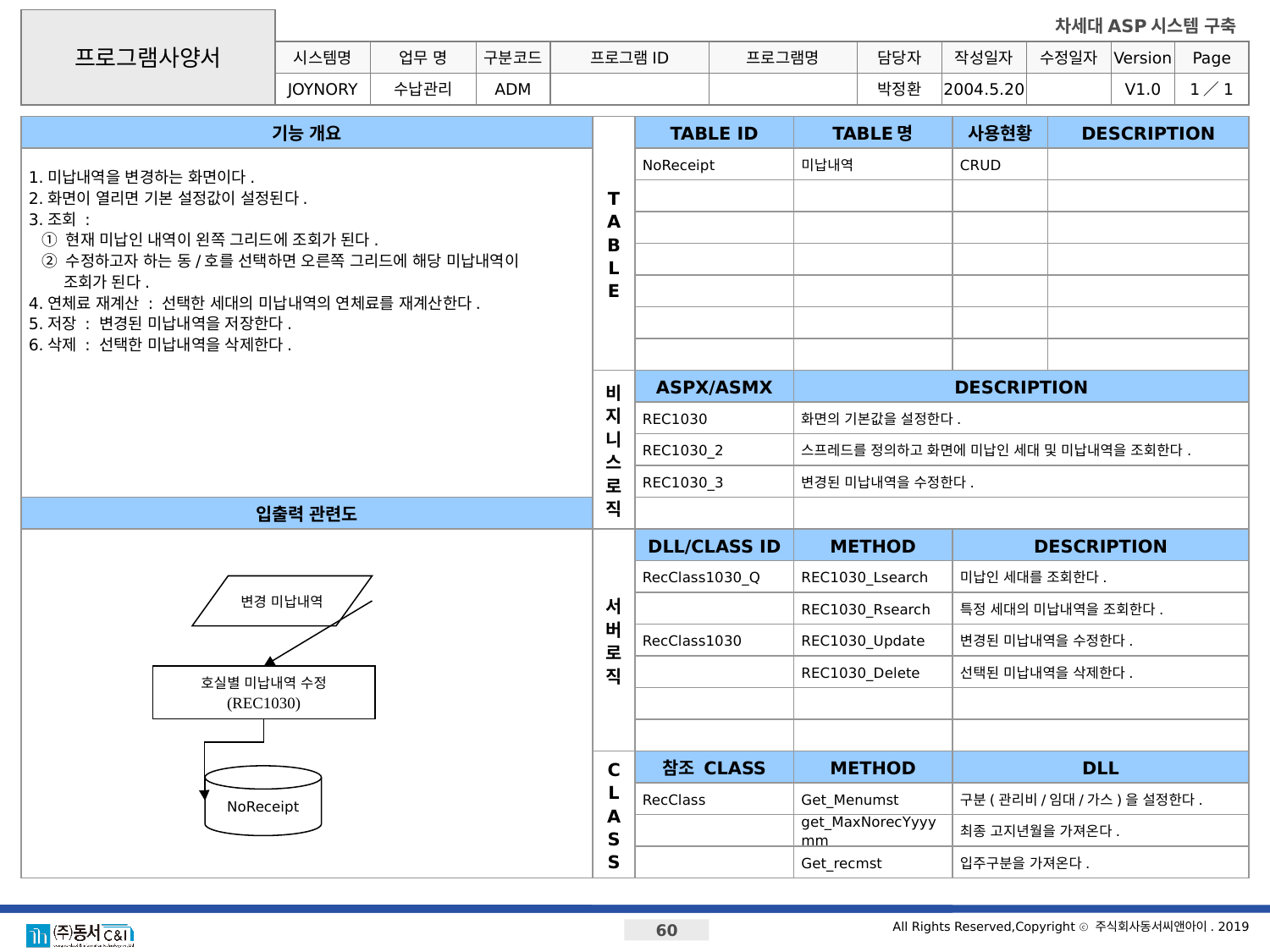

프로그램사양서
기능 개요
T
A
B
L
E
TABLE ID
TABLE명
사용현황
DESCRIPTION
1.미납내역을 변경하는 화면이다.
2.화면이 열리면 기본 설정값이 설정된다.
3.조회 :
   ① 현재 미납인 내역이 왼쪽 그리드에 조회가 된다.
   ② 수정하고자 하는 동/호를 선택하면 오른쪽 그리드에 해당 미납내역이
       조회가 된다.
4.연체료 재계산 : 선택한 세대의 미납내역의 연체료를 재계산한다.
5.저장 : 변경된 미납내역을 저장한다.
6.삭제 : 선택한 미납내역을 삭제한다.

NoReceipt
미납내역
CRUD

비지니스로직
ASPX/ASMX
DESCRIPTION
REC1030
화면의 기본값을 설정한다.
REC1030_2
스프레드를 정의하고 화면에 미납인 세대 및 미납내역을 조회한다.
REC1030_3
변경된 미납내역을 수정한다.
입출력 관련도

서버로직
DLL/CLASS ID
METHOD
DESCRIPTION
RecClass1030_Q
REC1030_Lsearch
미납인 세대를 조회한다.
변경 미납내역

REC1030_Rsearch
특정 세대의 미납내역을 조회한다.
RecClass1030
REC1030_Update
변경된 미납내역을 수정한다.

REC1030_Delete
선택된 미납내역을 삭제한다.
호실별 미납내역 수정
(REC1030)

C
L
A
S
S
참조 CLASS
METHOD
DLL
NoReceipt
RecClass
Get_Menumst
구분(관리비/임대/가스)을 설정한다.

get_MaxNorecYyyymm
최종 고지년월을 가져온다.

Get_recmst
입주구분을 가져온다.